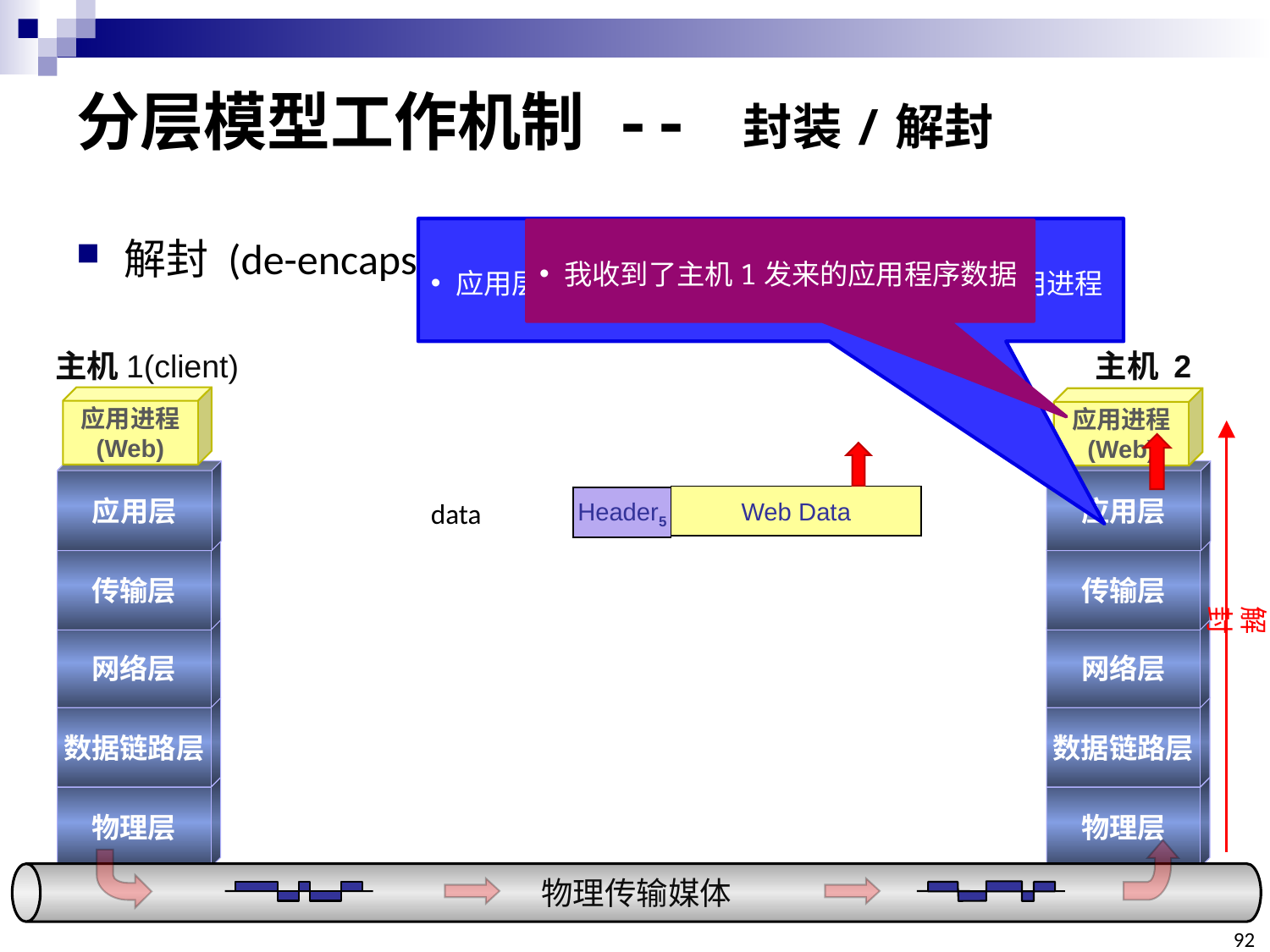

# 分层模型工作机制 -- 封装/解封
解封 (de-encapsulation)
应用层剥去首部，取出应用程序数据上交给应用进程
我收到了主机1发来的应用程序数据
主机 1(client)
主机 2 (server)
应用进程
(Web)
应用进程
(Web)
解 封

应用层
传输层
网络层
数据链路层
物理层
应用层
传输层
网络层
数据链路层
物理层
Web Data
Header5
data

物理传输媒体

92